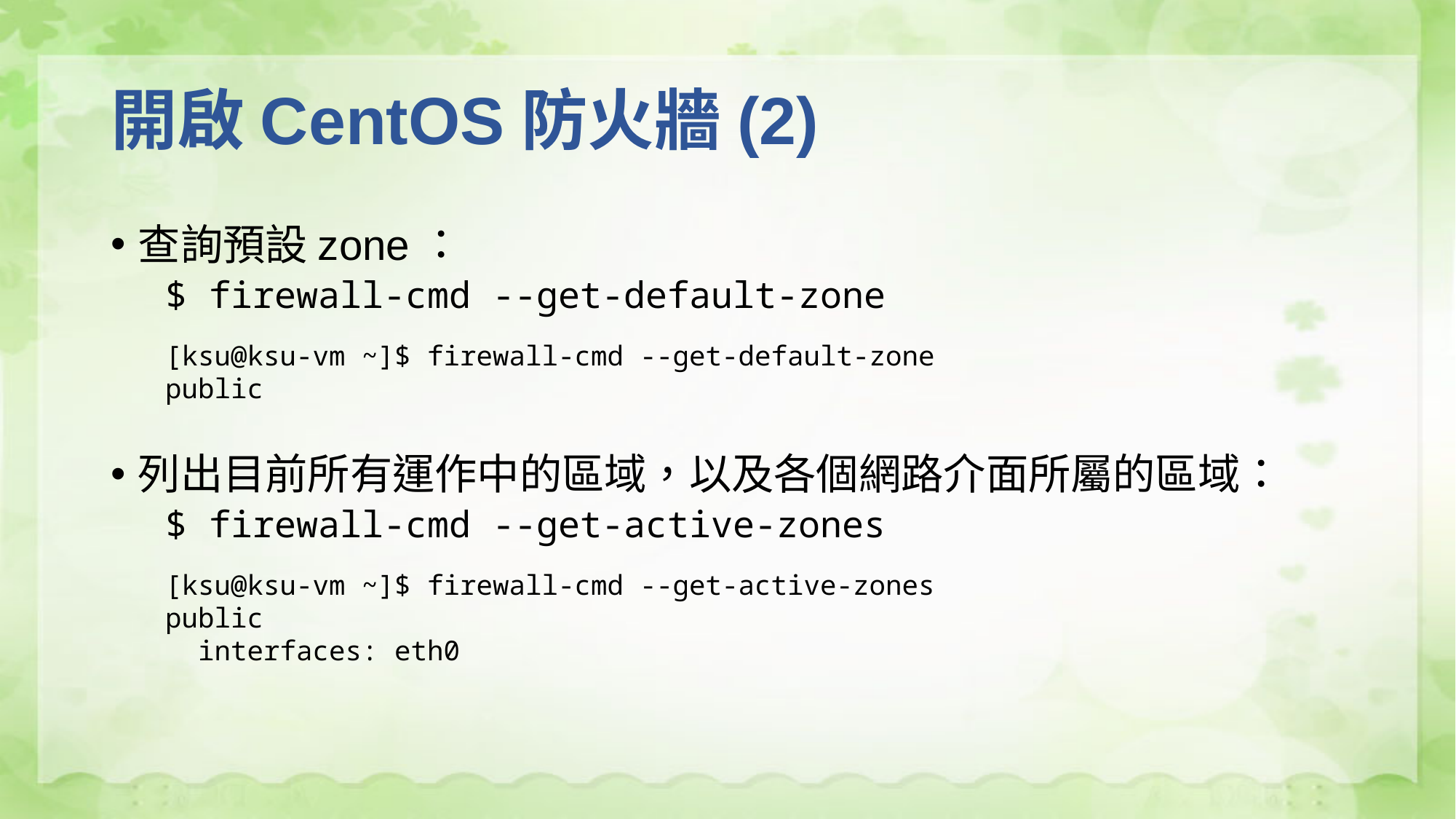

# 開啟CentOS防火牆(2)
查詢預設zone：
$ firewall-cmd --get-default-zone

列出目前所有運作中的區域，以及各個網路介面所屬的區域：
$ firewall-cmd --get-active-zones
[ksu@ksu-vm ~]$ firewall-cmd --get-default-zone
public
[ksu@ksu-vm ~]$ firewall-cmd --get-active-zones
public
  interfaces: eth0